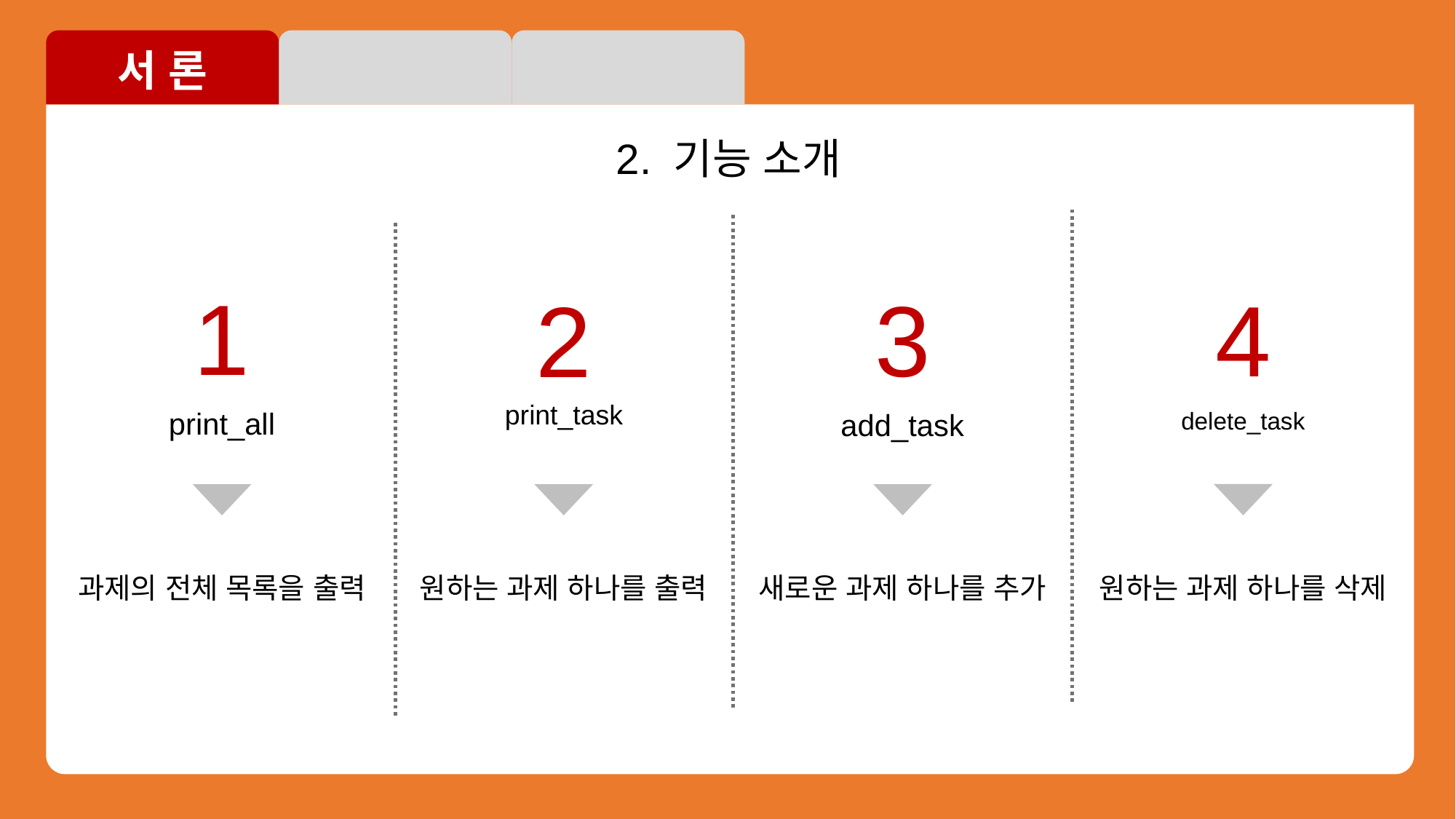

서 론

부
2. 기능 소개
1

print_all
3

add_task
4

delete_task
2
print_task

원하는 과제 하나를 출력
과제의 전체 목록을 출력
새로운 과제 하나를 추가
원하는 과제 하나를 삭제